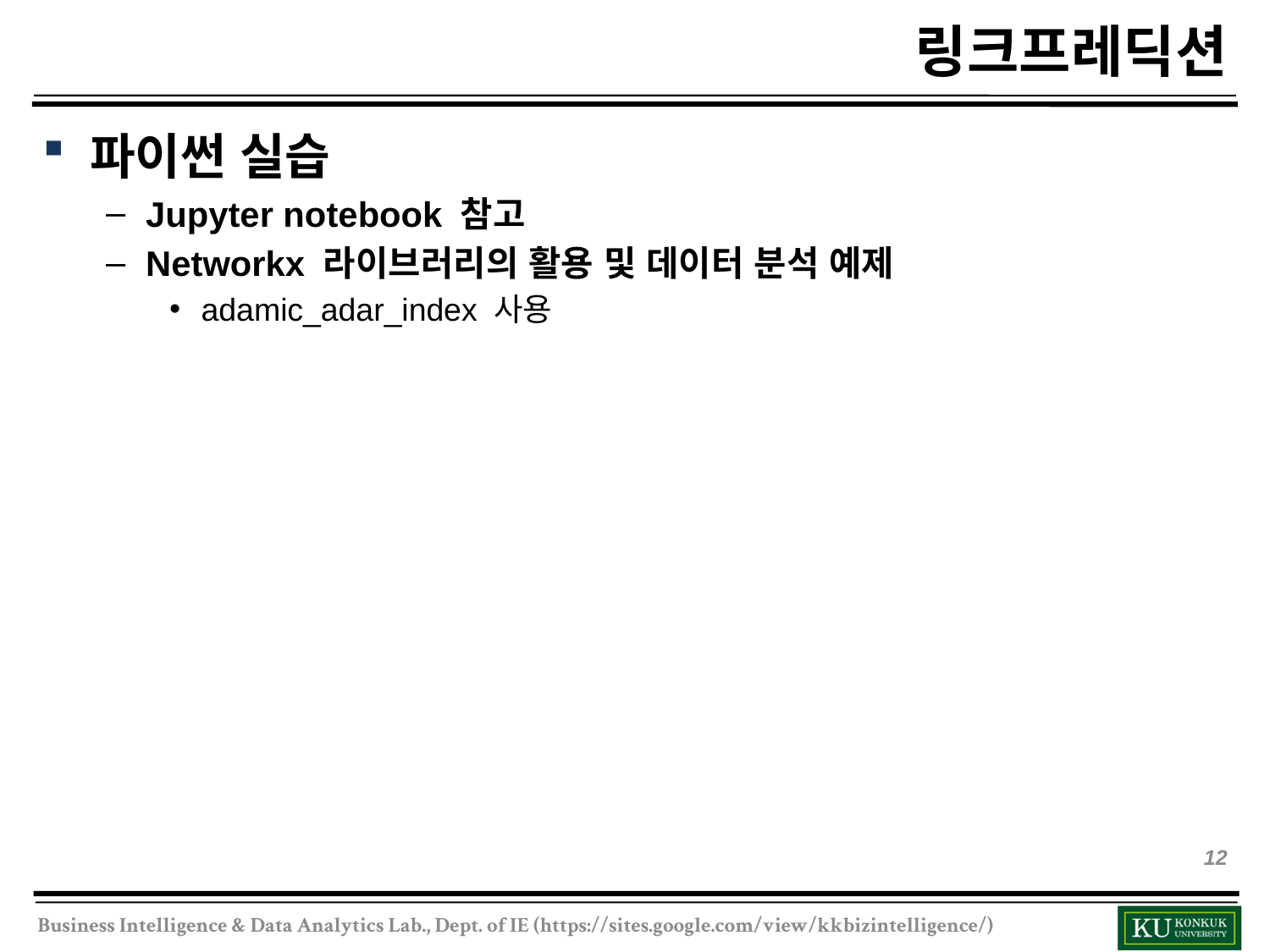

# 링크프레딕션
파이썬 실습
Jupyter notebook 참고
Networkx 라이브러리의 활용 및 데이터 분석 예제
adamic_adar_index 사용

12
Business Intelligence & Data Analytics Lab., Dept. of IE (https://sites.google.com/view/kkbizintelligence/)